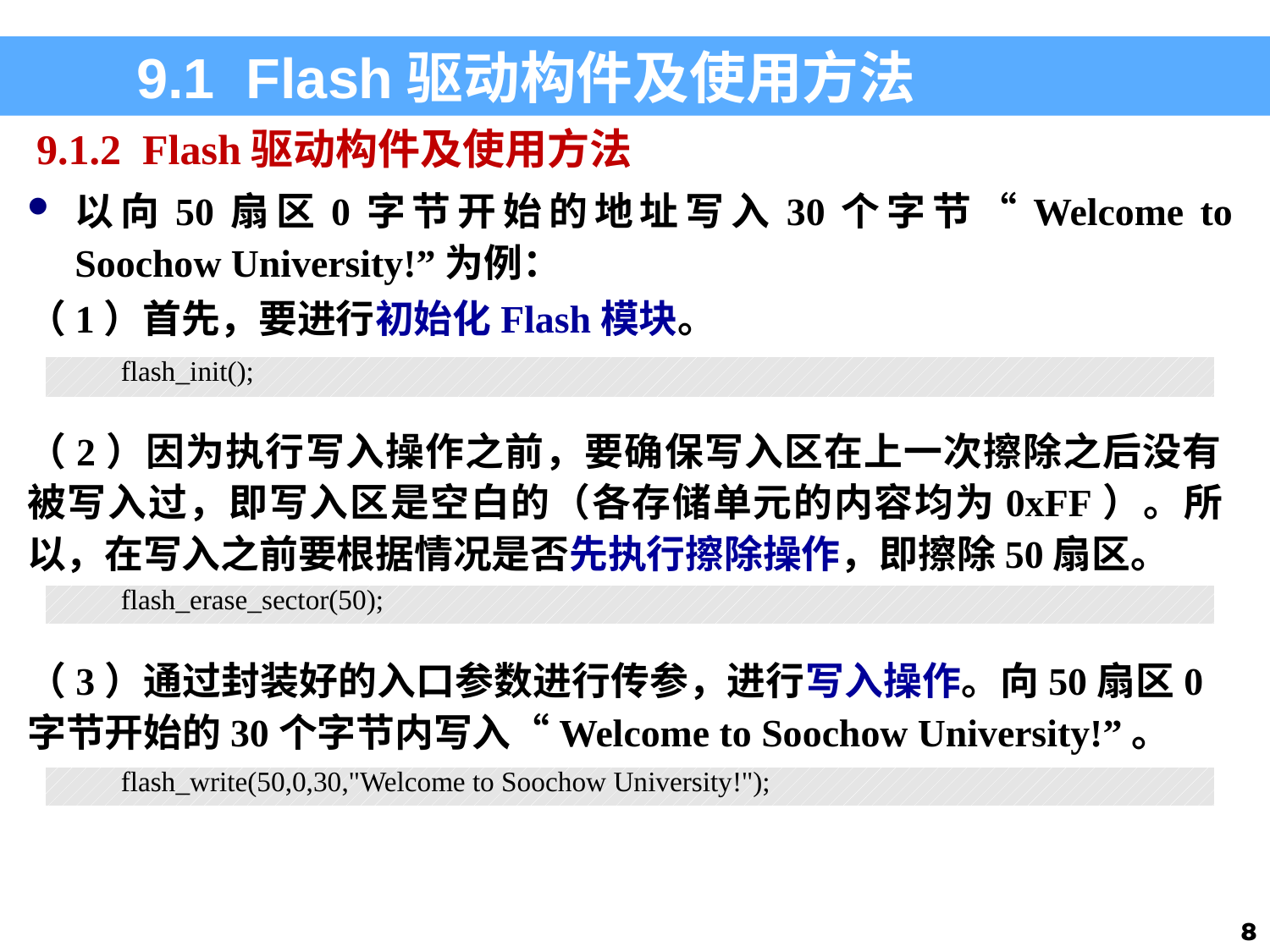

9.1  Flash驱动构件及使用方法
9.1.2  Flash驱动构件及使用方法
以向50扇区0字节开始的地址写入30个字节“Welcome to Soochow University!”为例：
（1）首先，要进行初始化Flash模块。
| flash\_init(); |
| --- |
（2）因为执行写入操作之前，要确保写入区在上一次擦除之后没有被写入过，即写入区是空白的（各存储单元的内容均为0xFF）。所以，在写入之前要根据情况是否先执行擦除操作，即擦除50扇区。
| flash\_erase\_sector(50); |
| --- |
（3）通过封装好的入口参数进行传参，进行写入操作。向50扇区0字节开始的30个字节内写入“Welcome to Soochow University!”。
| flash\_write(50,0,30,"Welcome to Soochow University!"); |
| --- |
8